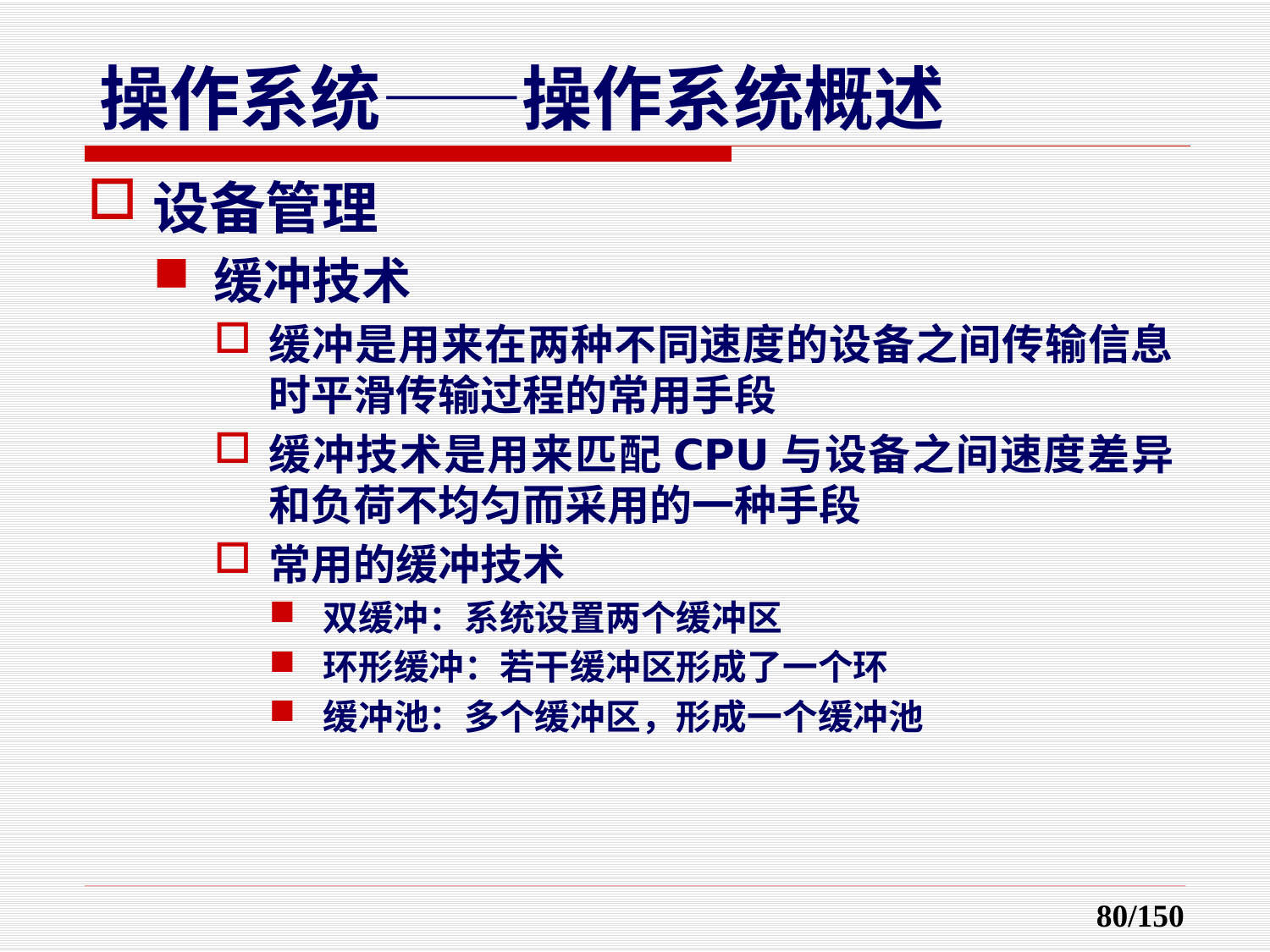

设备管理
缓冲技术
缓冲是用来在两种不同速度的设备之间传输信息时平滑传输过程的常用手段
缓冲技术是用来匹配CPU与设备之间速度差异和负荷不均匀而采用的一种手段
常用的缓冲技术
双缓冲：系统设置两个缓冲区
环形缓冲：若干缓冲区形成了一个环
缓冲池：多个缓冲区，形成一个缓冲池